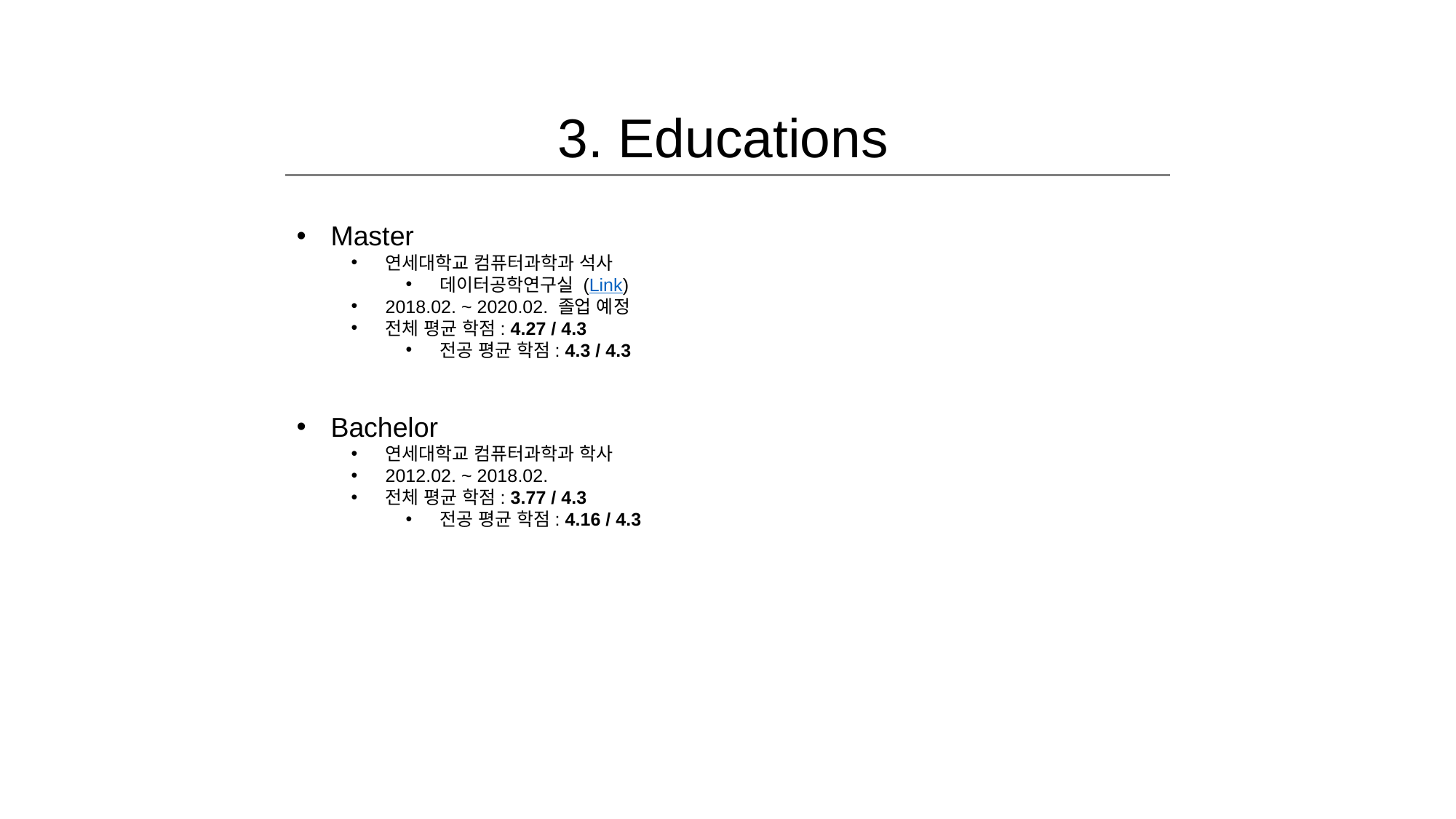

3. Educations
Master
연세대학교 컴퓨터과학과 석사
데이터공학연구실 (Link)
2018.02. ~ 2020.02. 졸업 예정
전체 평균 학점: 4.27 / 4.3
전공 평균 학점: 4.3 / 4.3

Bachelor
연세대학교 컴퓨터과학과 학사
2012.02. ~ 2018.02.
전체 평균 학점: 3.77 / 4.3
전공 평균 학점: 4.16 / 4.3